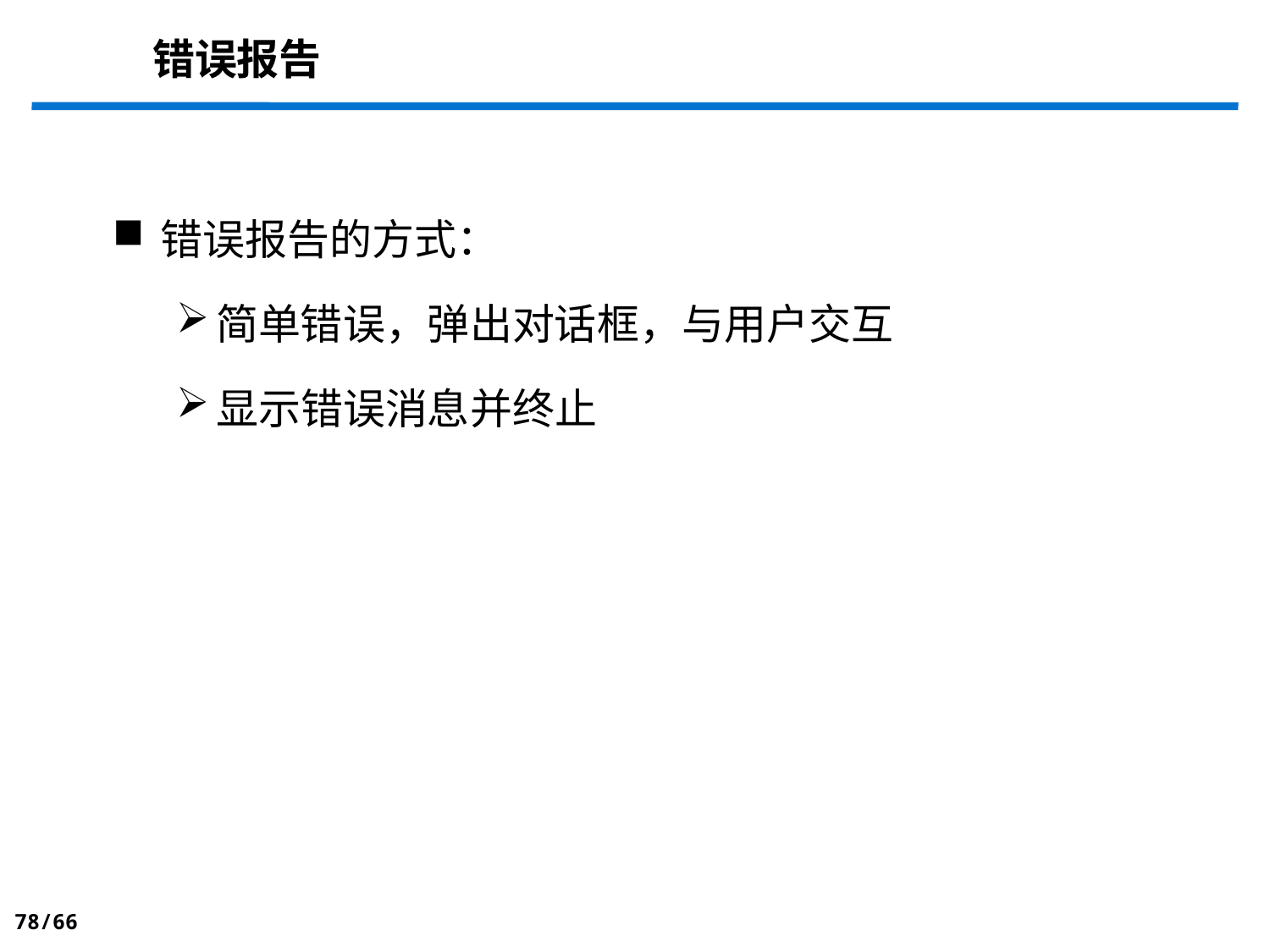

# 错误报告
错误报告的方式：
简单错误，弹出对话框，与用户交互
显示错误消息并终止